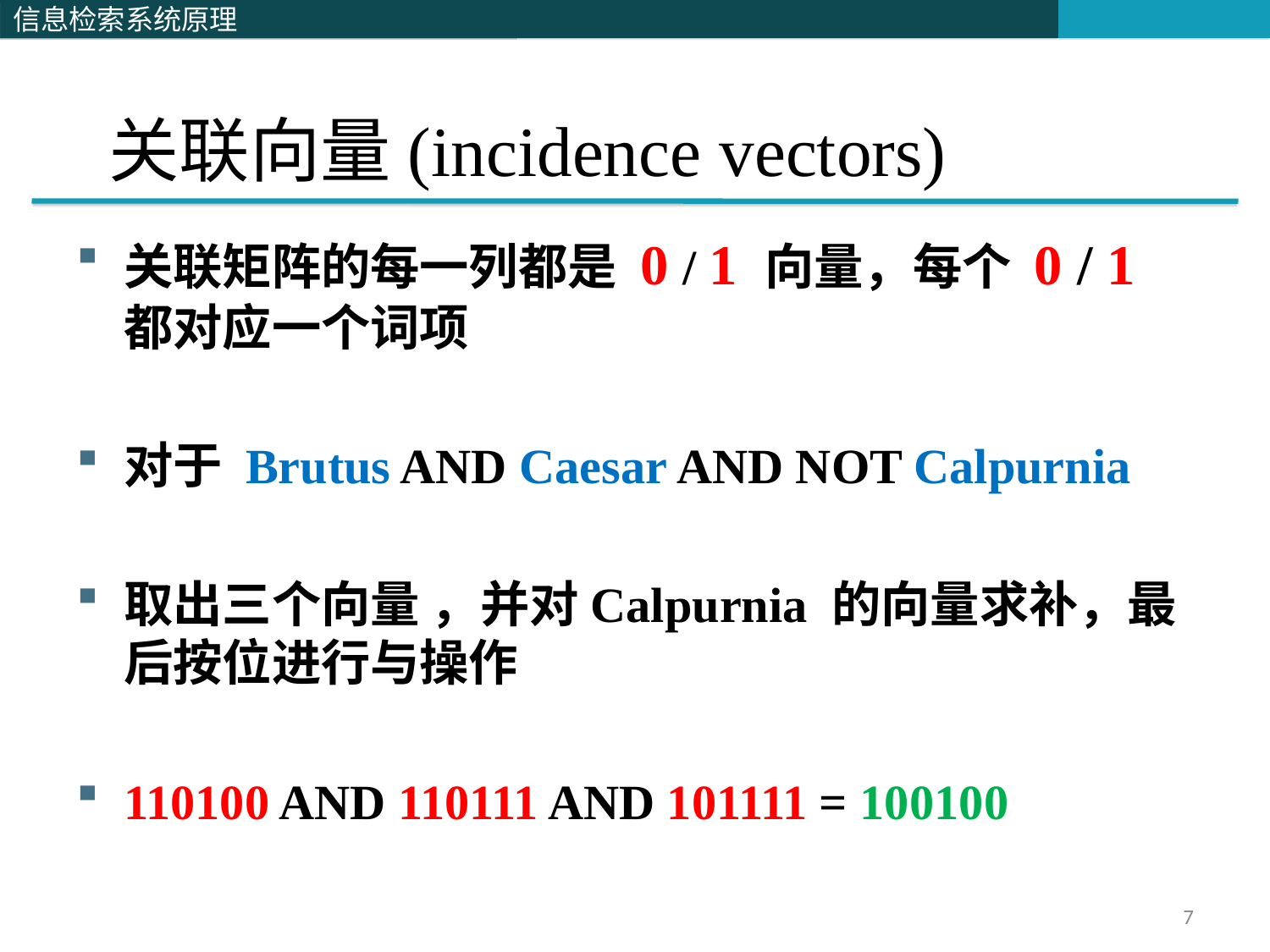

# 关联向量(incidence vectors)
关联矩阵的每一列都是 0 / 1 向量，每个 0 / 1 都对应一个词项

对于 Brutus AND Caesar AND NOT Calpurnia

取出三个向量 ，并对Calpurnia 的向量求补，最后按位进行与操作

110100 AND 110111 AND 101111 = 100100
7